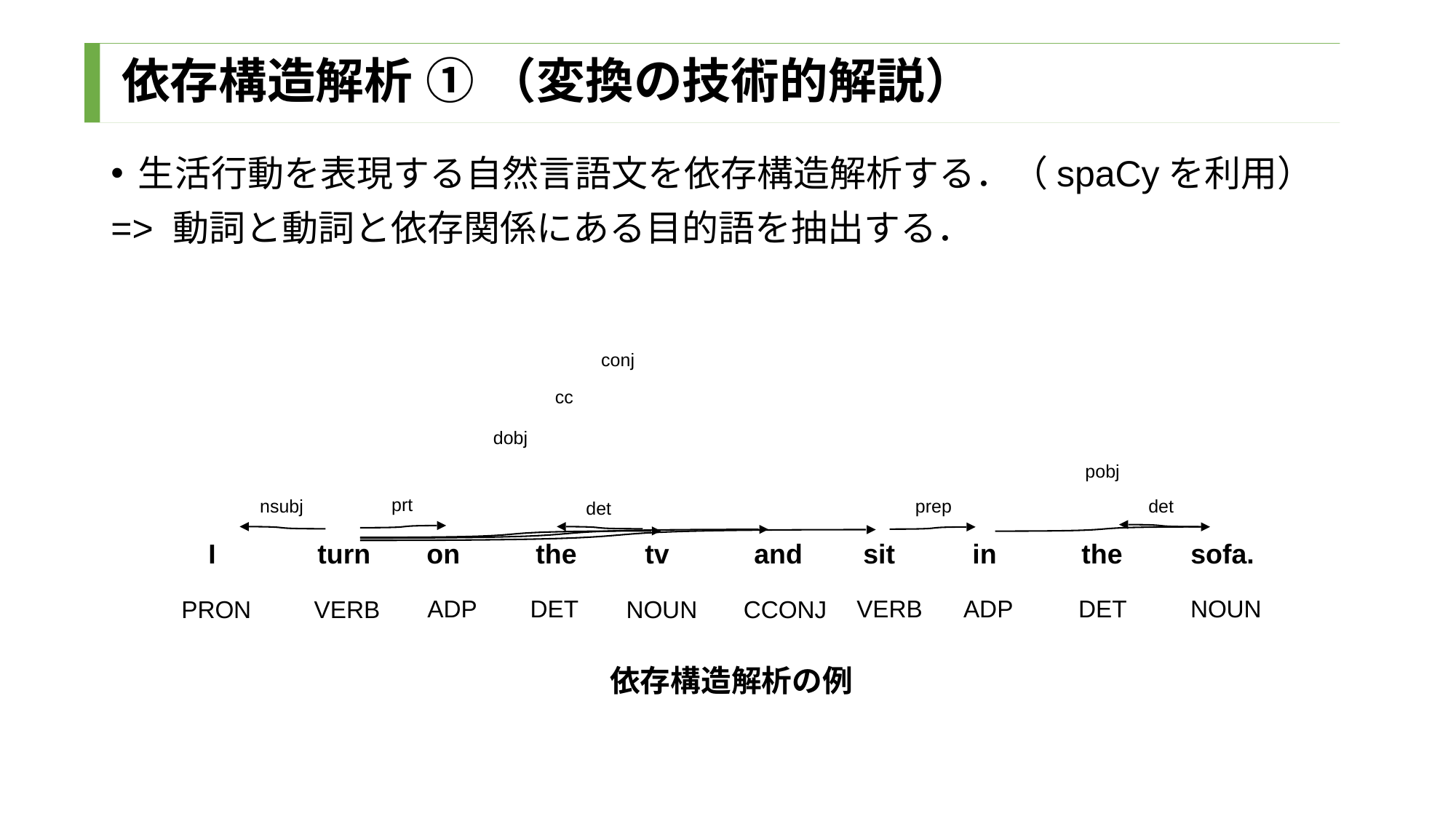

# 依存構造解析 ① （変換の技術的解説）
生活行動を表現する自然言語文を依存構造解析する．（spaCyを利用）
=> 動詞と動詞と依存関係にある目的語を抽出する．

conj
cc
dobj
pobj
prt
nsubj
prep
det
det
NOUN
VERB
ADP
ADP
DET
DET
VERB
NOUN
CCONJ
PRON
I	turn	on	the	tv	and	sit	in	the	sofa.
依存構造解析の例